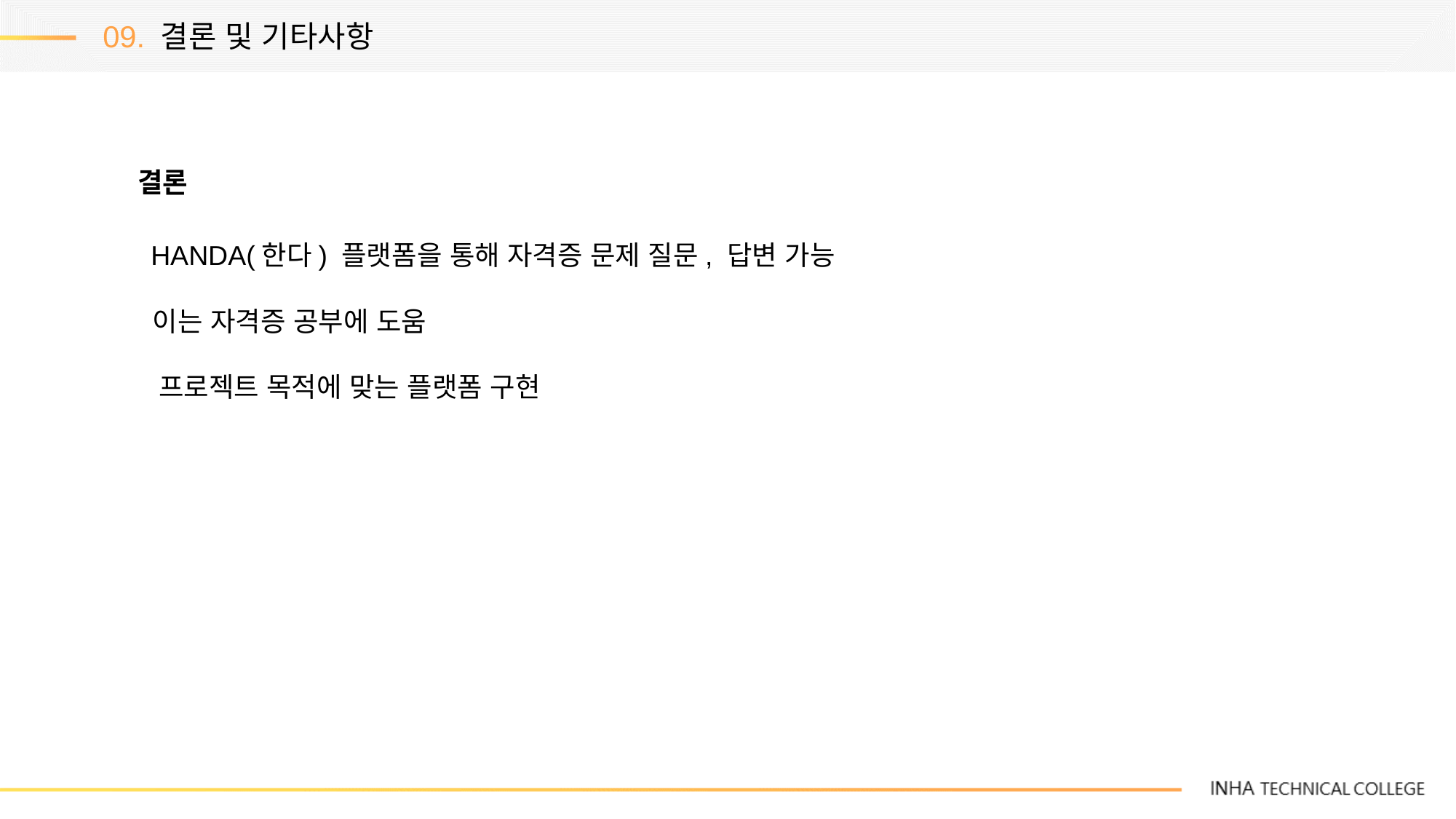

09. 결론 및 기타사항
결론
HANDA(한다) 플랫폼을 통해 자격증 문제 질문, 답변 가능
이는 자격증 공부에 도움
프로젝트 목적에 맞는 플랫폼 구현